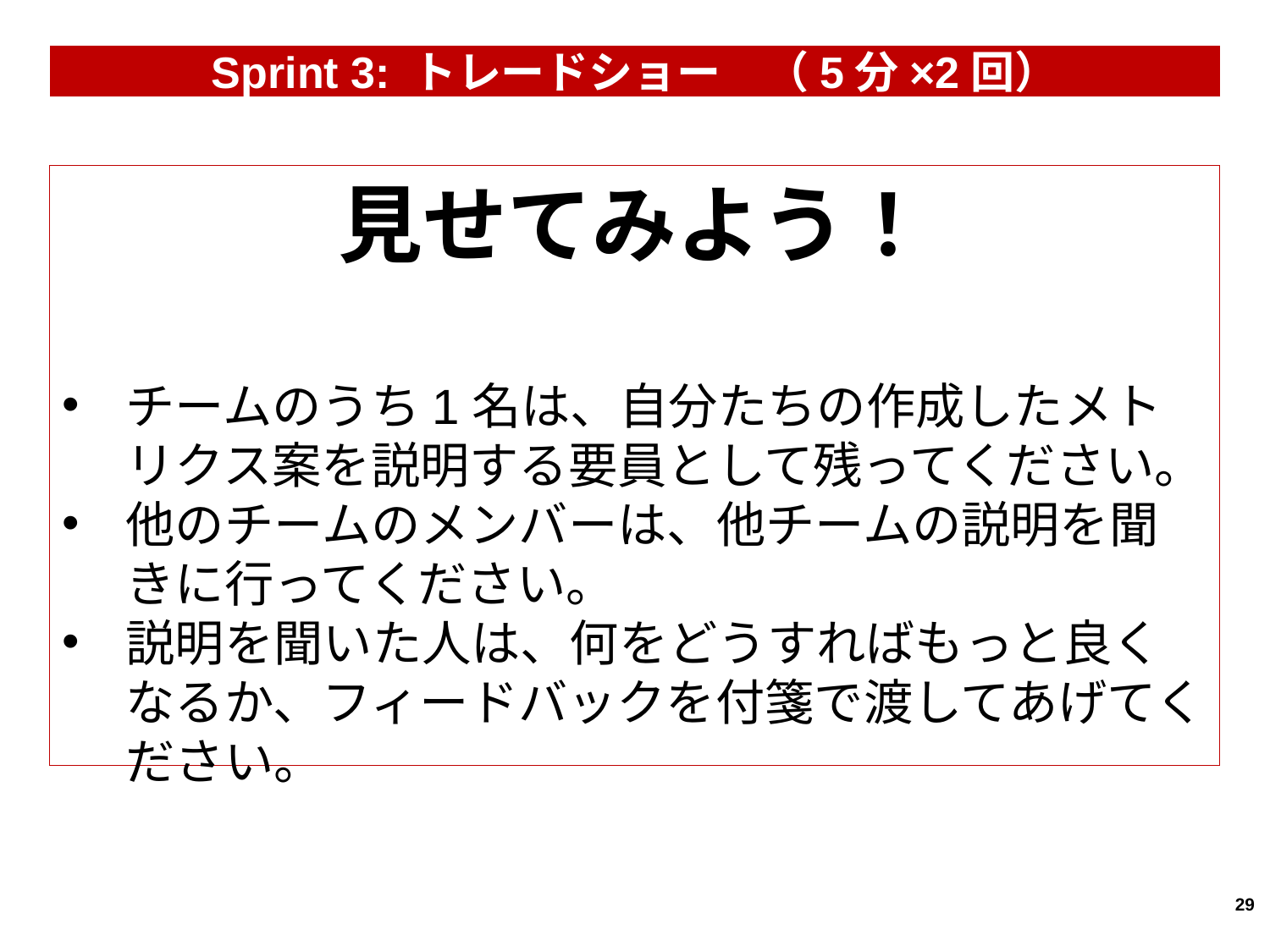

# Sprint 3: トレードショー　（5分×2回）
見せてみよう！

チームのうち1名は、自分たちの作成したメトリクス案を説明する要員として残ってください。
他のチームのメンバーは、他チームの説明を聞きに行ってください。
説明を聞いた人は、何をどうすればもっと良くなるか、フィードバックを付箋で渡してあげてください。